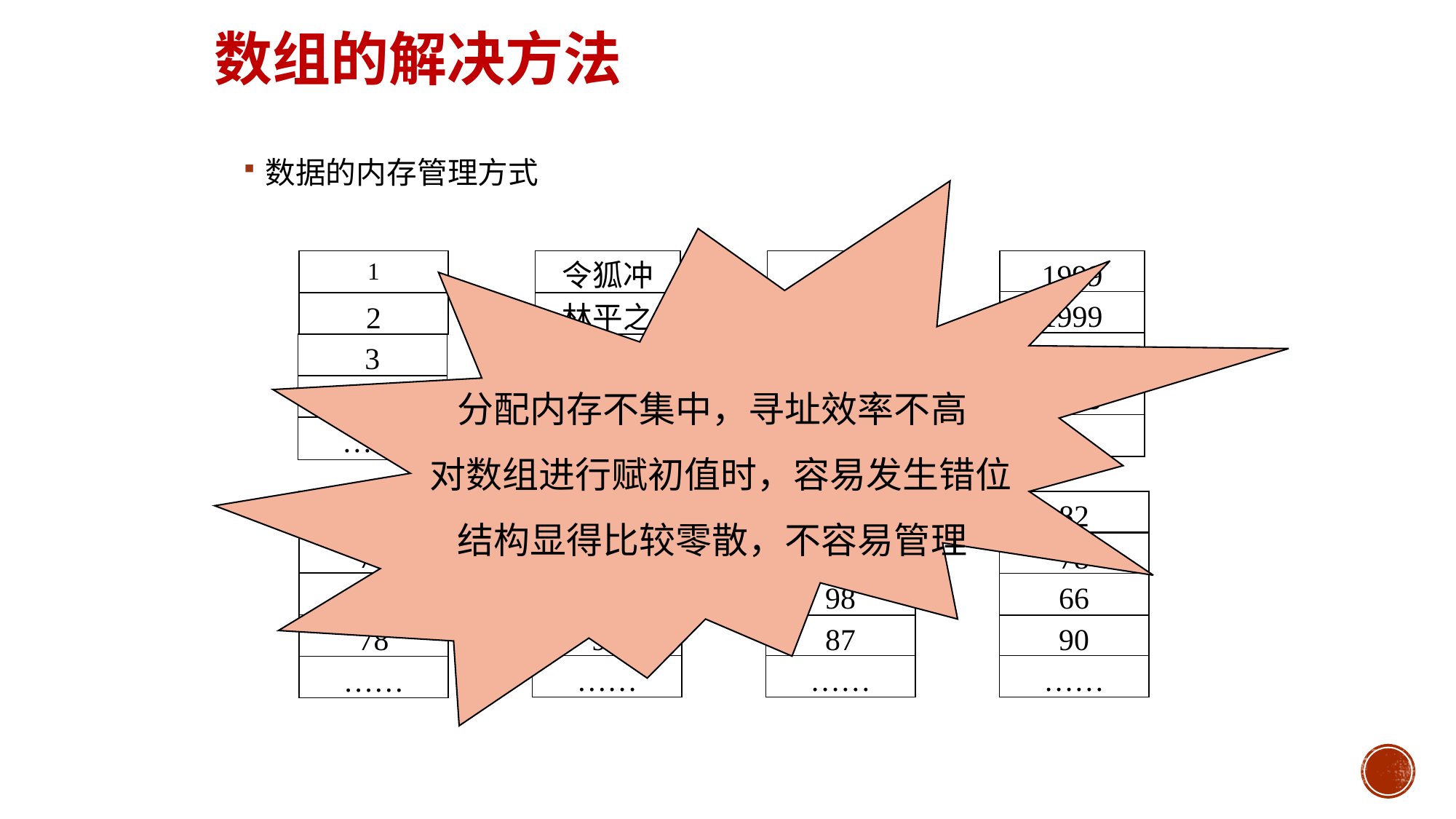

# 数组的解决方法
数据的内存管理方式
分配内存不集中，寻址效率不高
   对数组进行赋初值时，容易发生错位
结构显得比较零散，不容易管理
1
2
3
4
……
令狐冲
林平之
岳灵珊
任莹莹
……
男
男
女
女
……
1999
1999

1999

1999

……
90
78
89
78
……
83
92
72
95
……
72
88
98
87
……
82
78
66
90
……
7